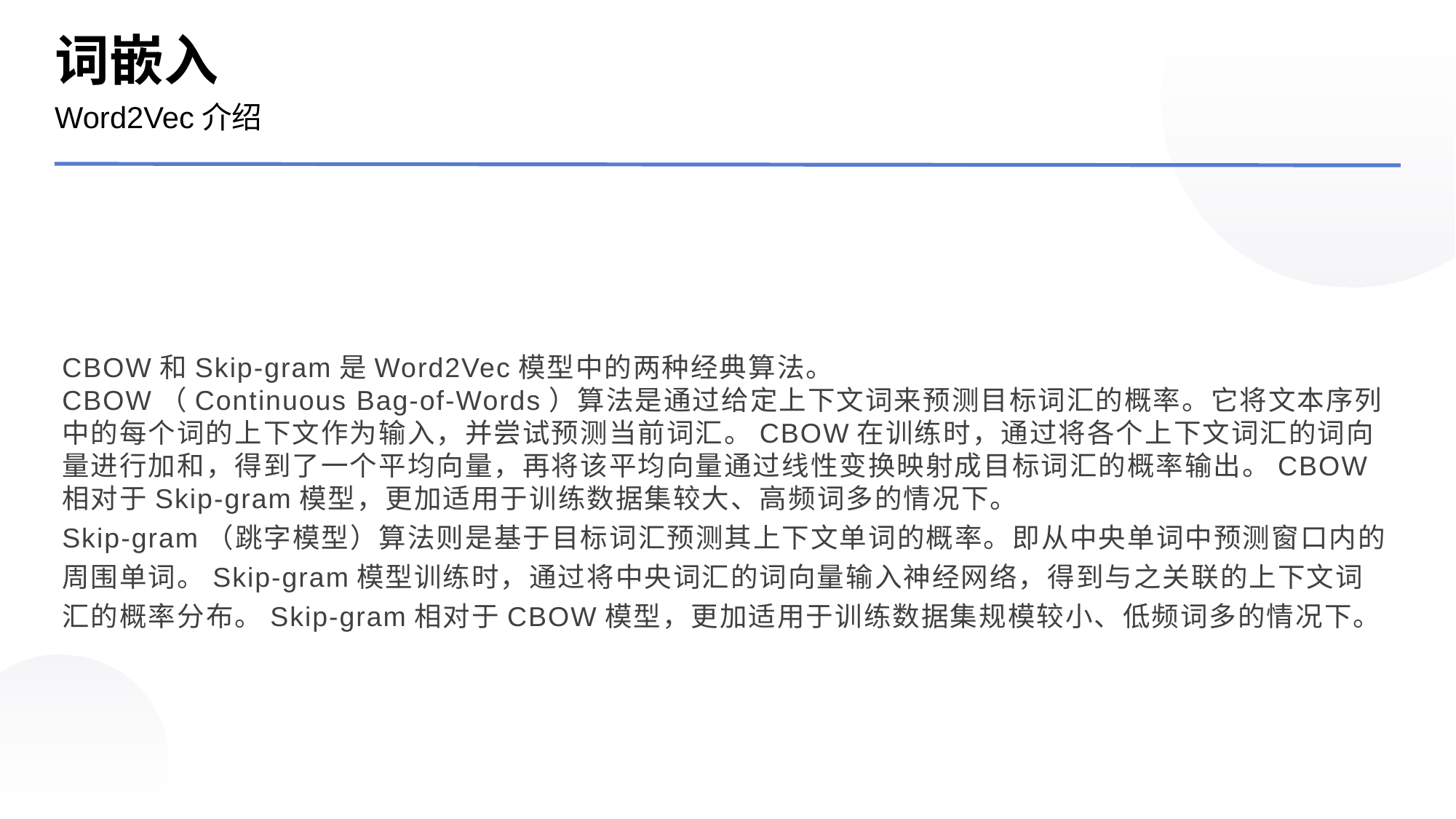

词嵌入
Word2Vec介绍
CBOW和Skip-gram是Word2Vec模型中的两种经典算法。
CBOW（Continuous Bag-of-Words）算法是通过给定上下文词来预测目标词汇的概率。它将文本序列中的每个词的上下文作为输入，并尝试预测当前词汇。CBOW在训练时，通过将各个上下文词汇的词向量进行加和，得到了一个平均向量，再将该平均向量通过线性变换映射成目标词汇的概率输出。CBOW相对于Skip-gram模型，更加适用于训练数据集较大、高频词多的情况下。
Skip-gram（跳字模型）算法则是基于目标词汇预测其上下文单词的概率。即从中央单词中预测窗口内的周围单词。Skip-gram模型训练时，通过将中央词汇的词向量输入神经网络，得到与之关联的上下文词汇的概率分布。Skip-gram相对于CBOW模型，更加适用于训练数据集规模较小、低频词多的情况下。